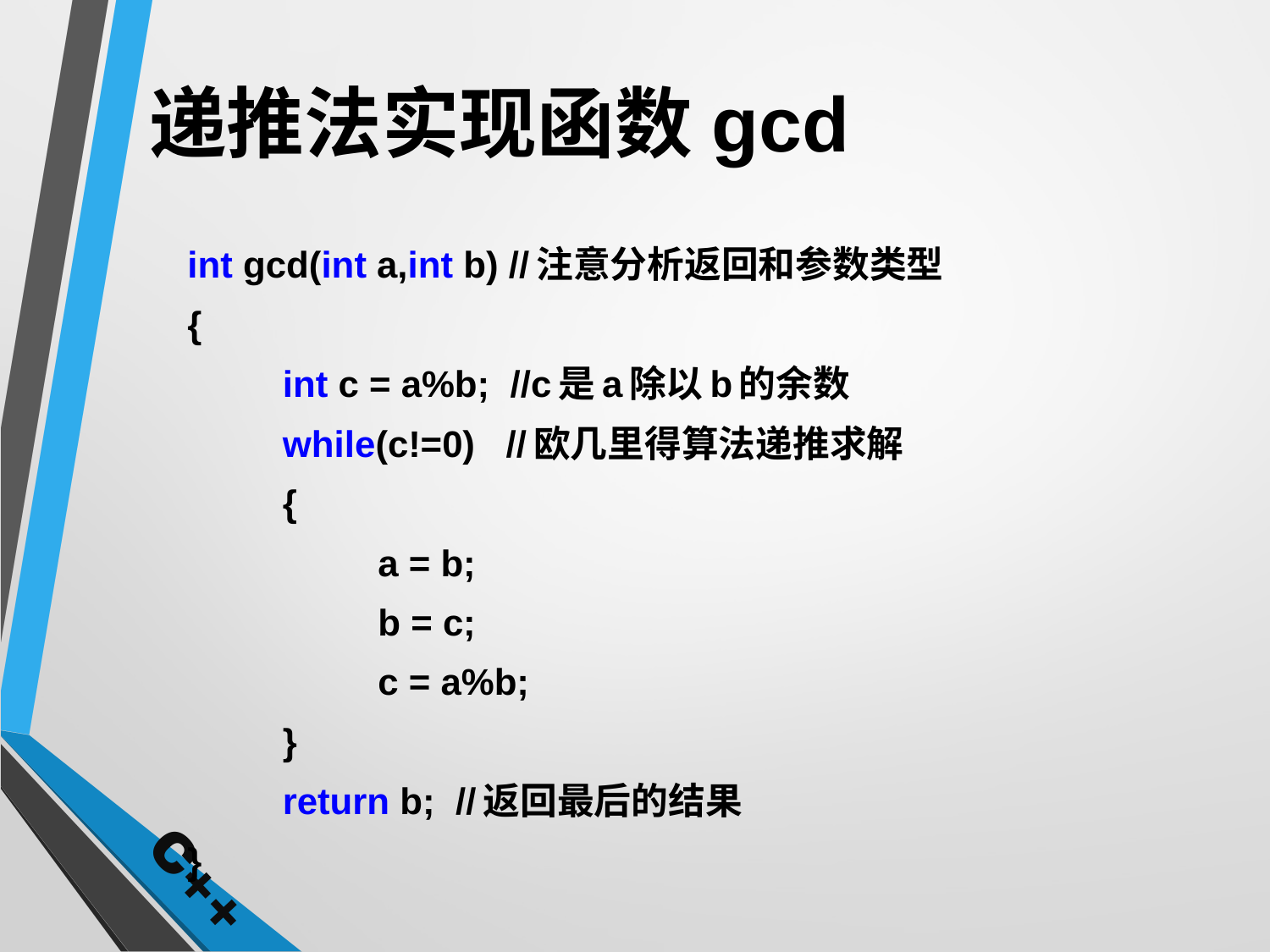

# 递推法实现函数gcd
	int gcd(int a,int b) //注意分析返回和参数类型
	{
		int c = a%b;  //c是a除以b的余数
		while(c!=0)   //欧几里得算法递推求解
		{
			a = b;
			b = c;
			c = a%b;
		}
		return b;  //返回最后的结果
	}